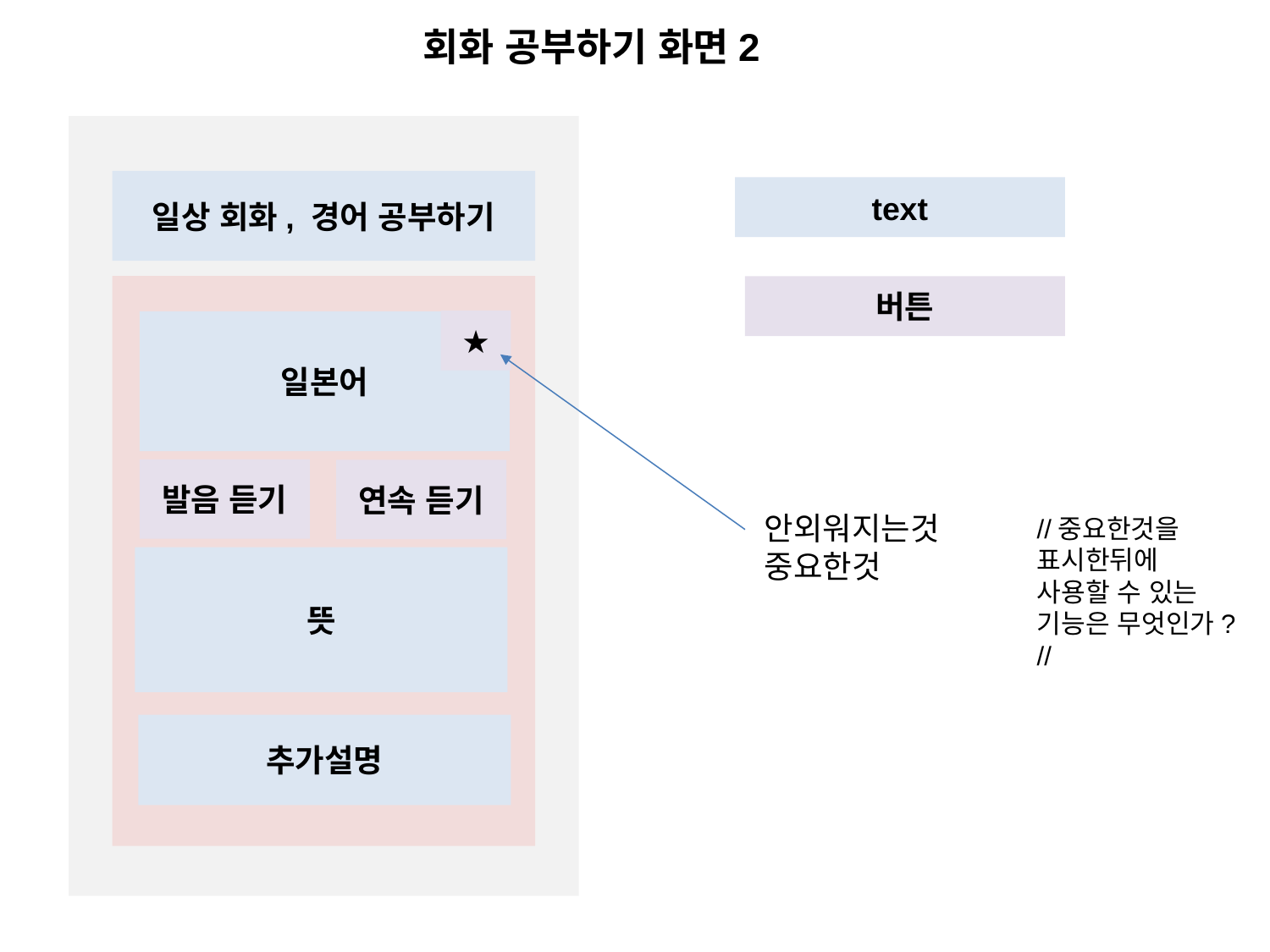

회화 공부하기 화면2

일상 회화, 경어 공부하기
text

버튼
★
일본어
발음 듣기
연속 듣기
안외워지는것
중요한것
//중요한것을 표시한뒤에 사용할 수 있는 기능은 무엇인가?//
뜻
추가설명